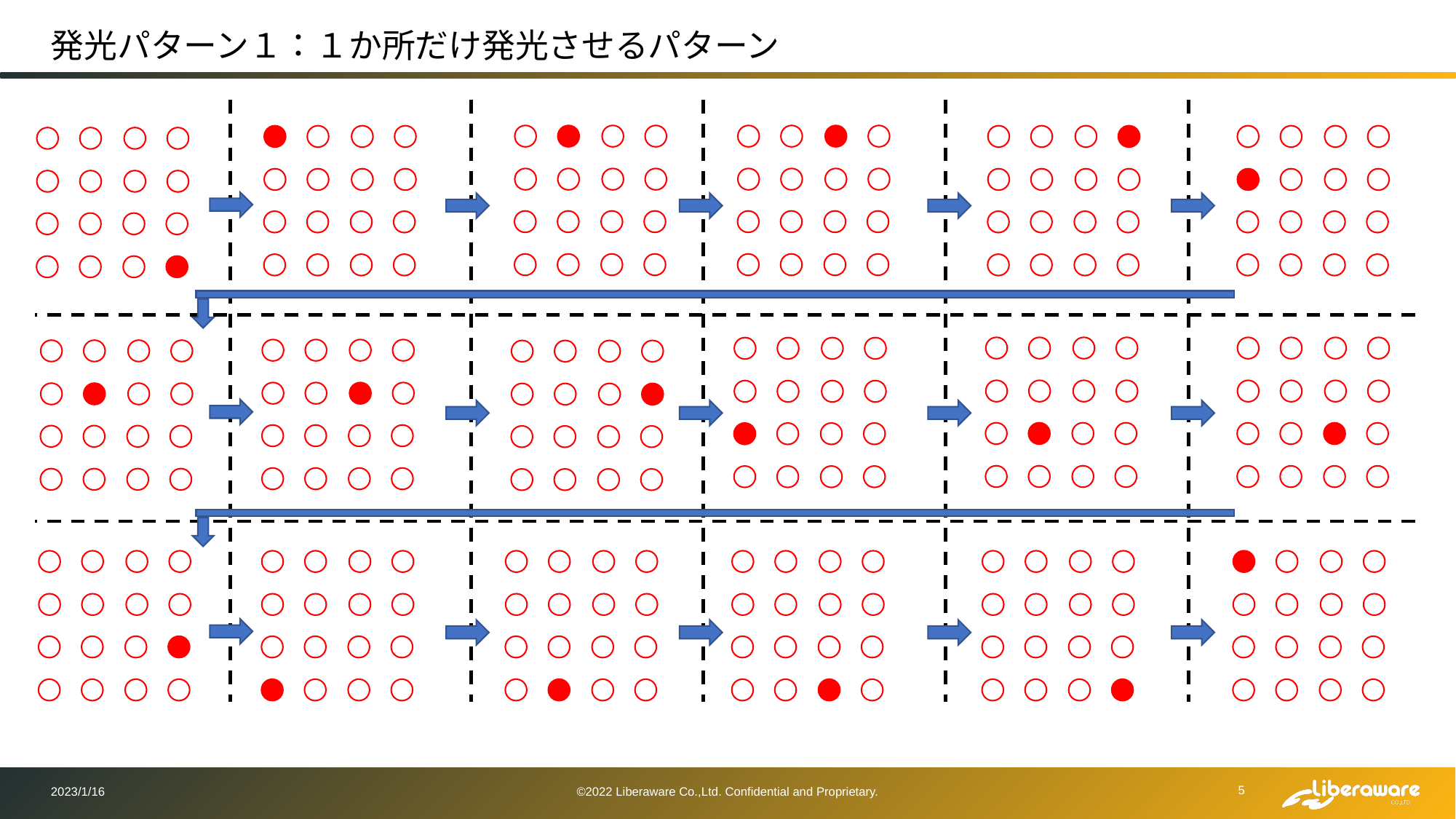

# 発光パターン１：１か所だけ発光させるパターン

5
2023/1/16
©2022 Liberaware Co.,Ltd. Confidential and Proprietary.